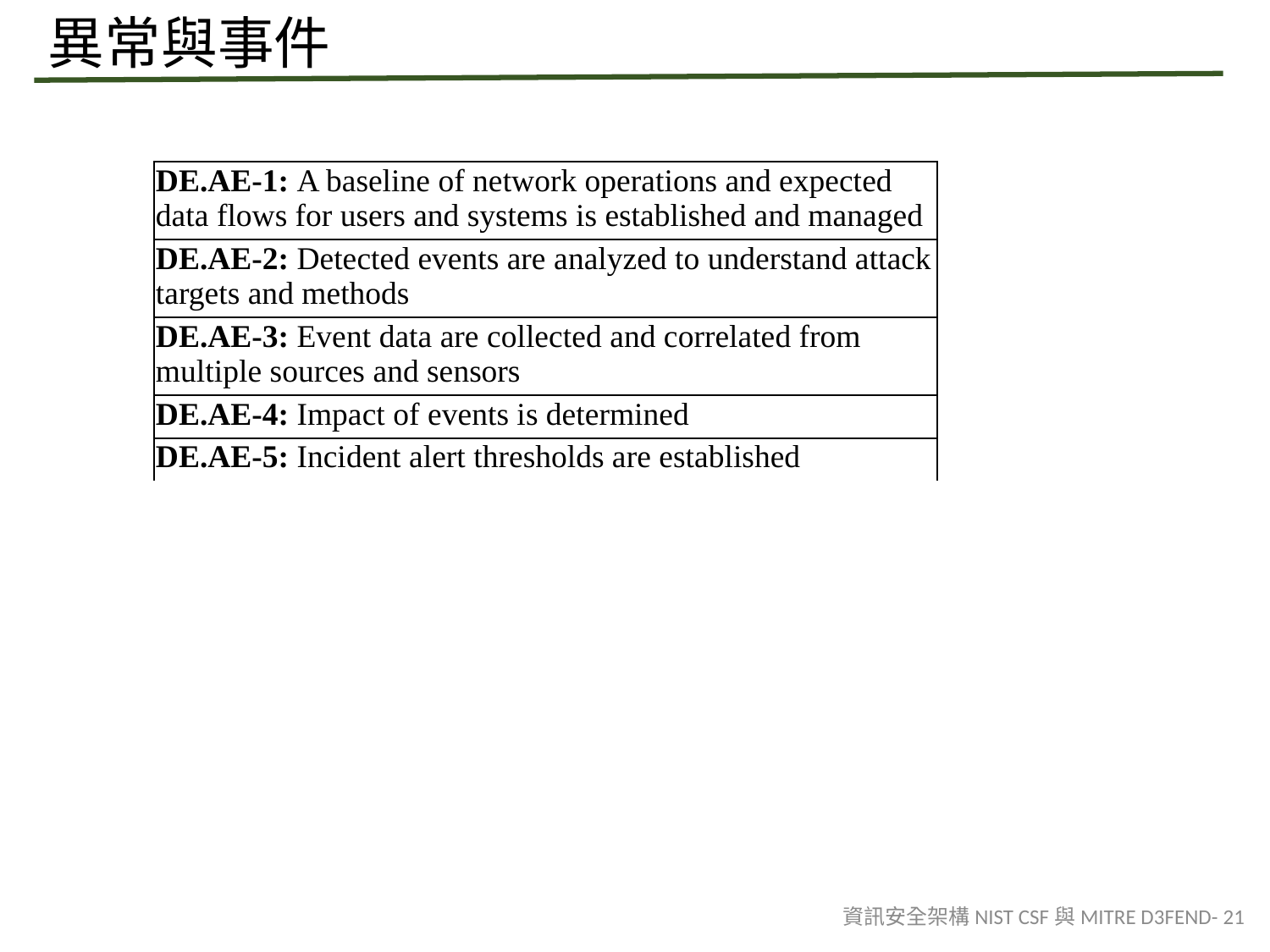

# 異常與事件
| DE.AE-1: A baseline of network operations and expected data flows for users and systems is established and managed |
| --- |
| DE.AE-2: Detected events are analyzed to understand attack targets and methods |
| DE.AE-3: Event data are collected and correlated from multiple sources and sensors |
| DE.AE-4: Impact of events is determined |
| DE.AE-5: Incident alert thresholds are established |
資訊安全架構NIST CSF與MITRE D3FEND- 21